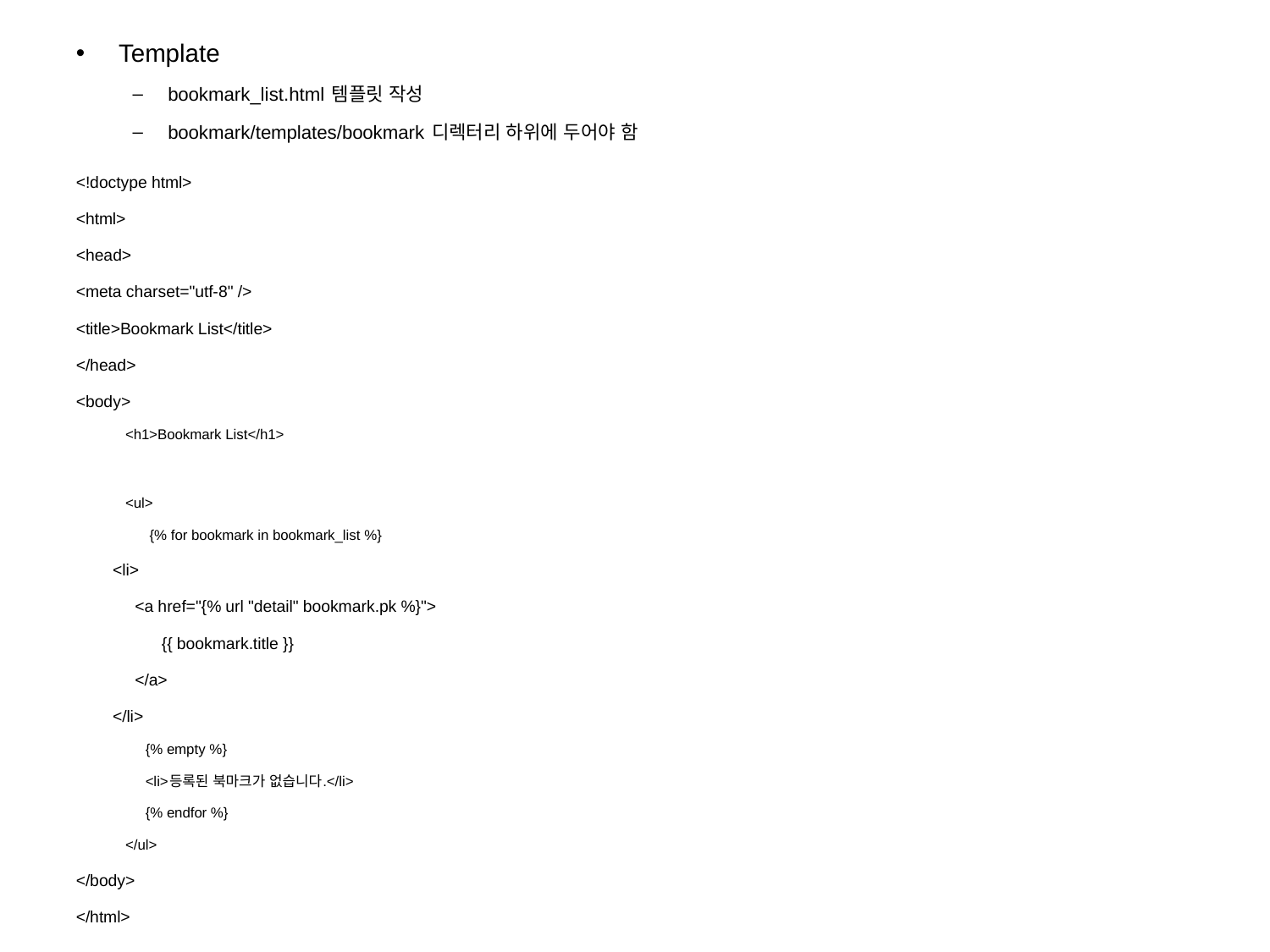

Template
bookmark_list.html 템플릿 작성
bookmark/templates/bookmark 디렉터리 하위에 두어야 함

<!doctype html>
<html>
<head>
<meta charset="utf-8" />
<title>Bookmark List</title>
</head>
<body>
<h1>Bookmark List</h1>

<ul>
      {% for bookmark in bookmark_list %}
	<li>
	     <a href="{% url "detail" bookmark.pk %}">
	           {{ bookmark.title }}
	     </a>
	</li>
     {% empty %}
     <li>등록된 북마크가 없습니다.</li>
     {% endfor %}
</ul>
</body>
</html>